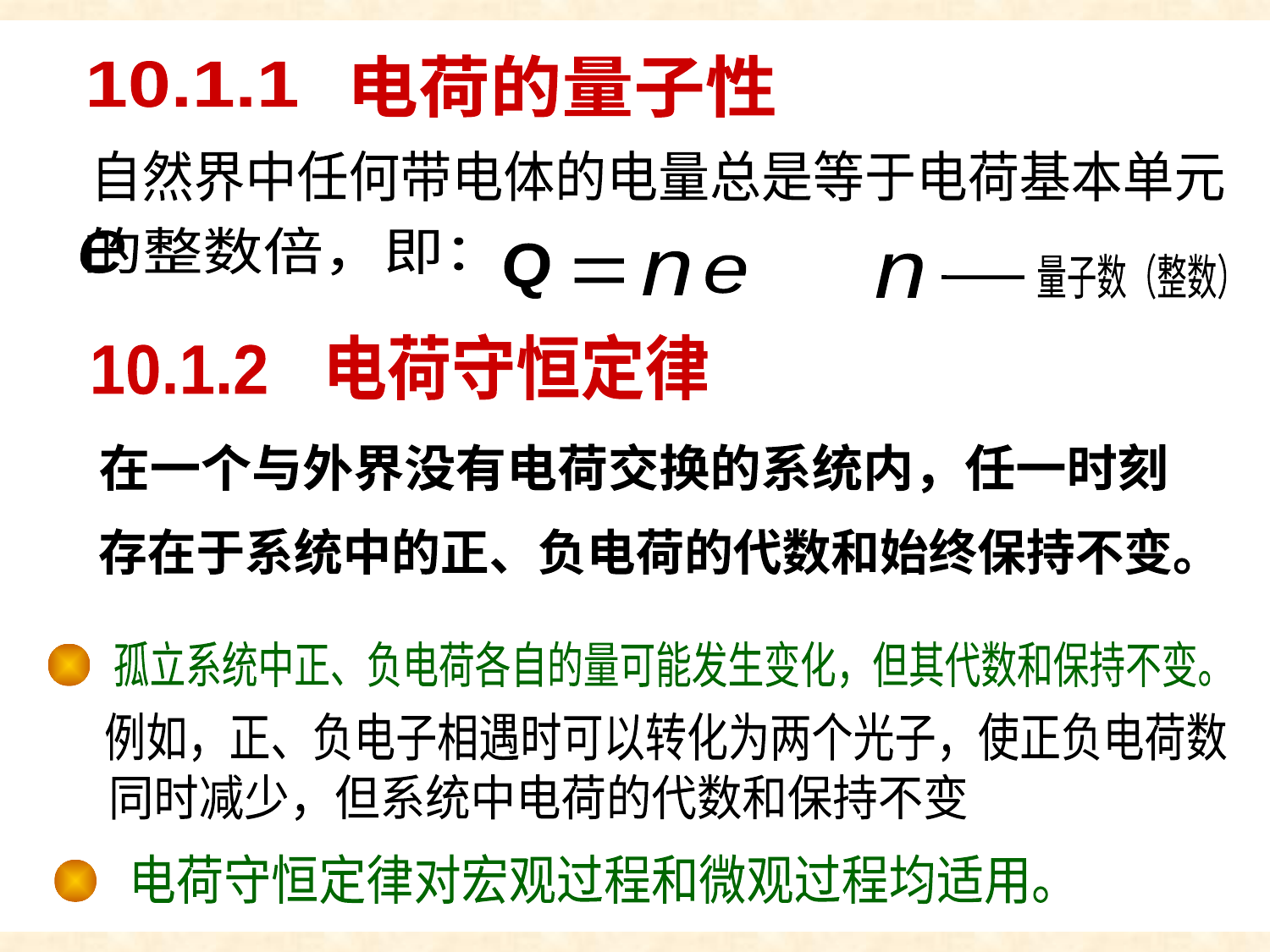

电荷守恒
电荷的量子性
10.1.1
自然界中任何带电体的电量总是等于电荷基本单元
   的整数倍，即：
e
Q

n
e
量子数（整数）
n

10.1.2   电荷守恒定律
在一个与外界没有电荷交换的系统内，任一时刻
存在于系统中的正、负电荷的代数和始终保持不变。
孤立系统中正、负电荷各自的量可能发生变化，但其代数和保持不变。

例如，正、负电子相遇时可以转化为两个光子，使正负电荷数
同时减少，但系统中电荷的代数和保持不变
电荷守恒定律对宏观过程和微观过程均适用。